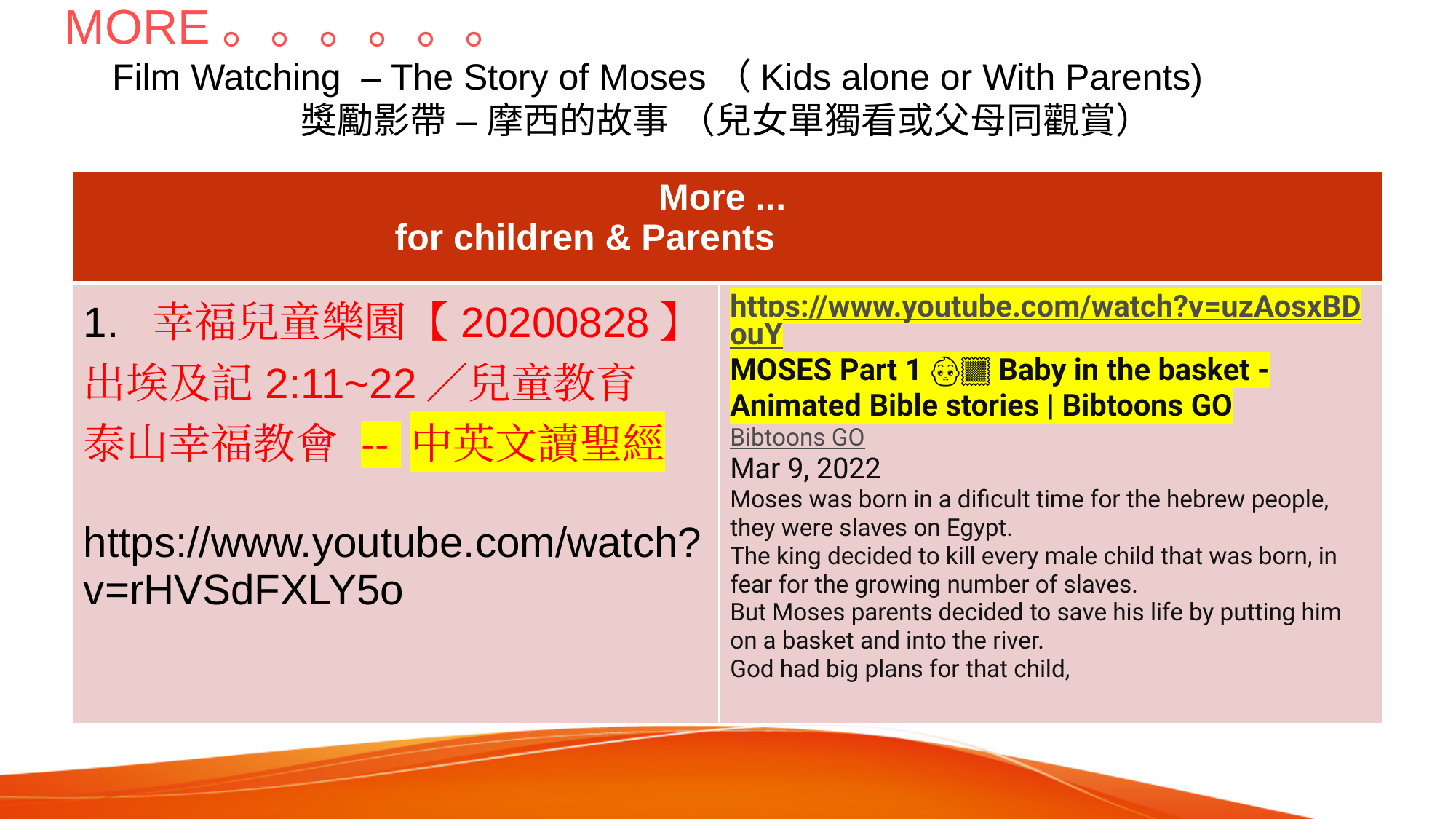

MORE。。。。。。
   Film Watching  – The Story of Moses（Kids alone or With Parents)
               獎勵影帶 – 摩西的故事 （兒女單獨看或父母同觀賞）
#
| More ... for children & Parents |  |
| --- | --- |
| 1. 幸福兒童樂園【20200828】出埃及記2:11~22／兒童教育 泰山幸福教會 -- 中英文讀聖經 https://www.youtube.com/watch?v=rHVSdFXLY5o | https://www.youtube.com/watch?v=uzAosxBDouY MOSES Part 1 👶🏽 Baby in the basket - Animated Bible stories | Bibtoons GO Bibtoons GO Mar 9, 2022  Moses was born in a dificult time for the hebrew people, they were slaves on Egypt. The king decided to kill every male child that was born, in fear for the growing number of slaves.  But Moses parents decided to save his life by putting him on a basket and into the river.  God had big plans for that child, |